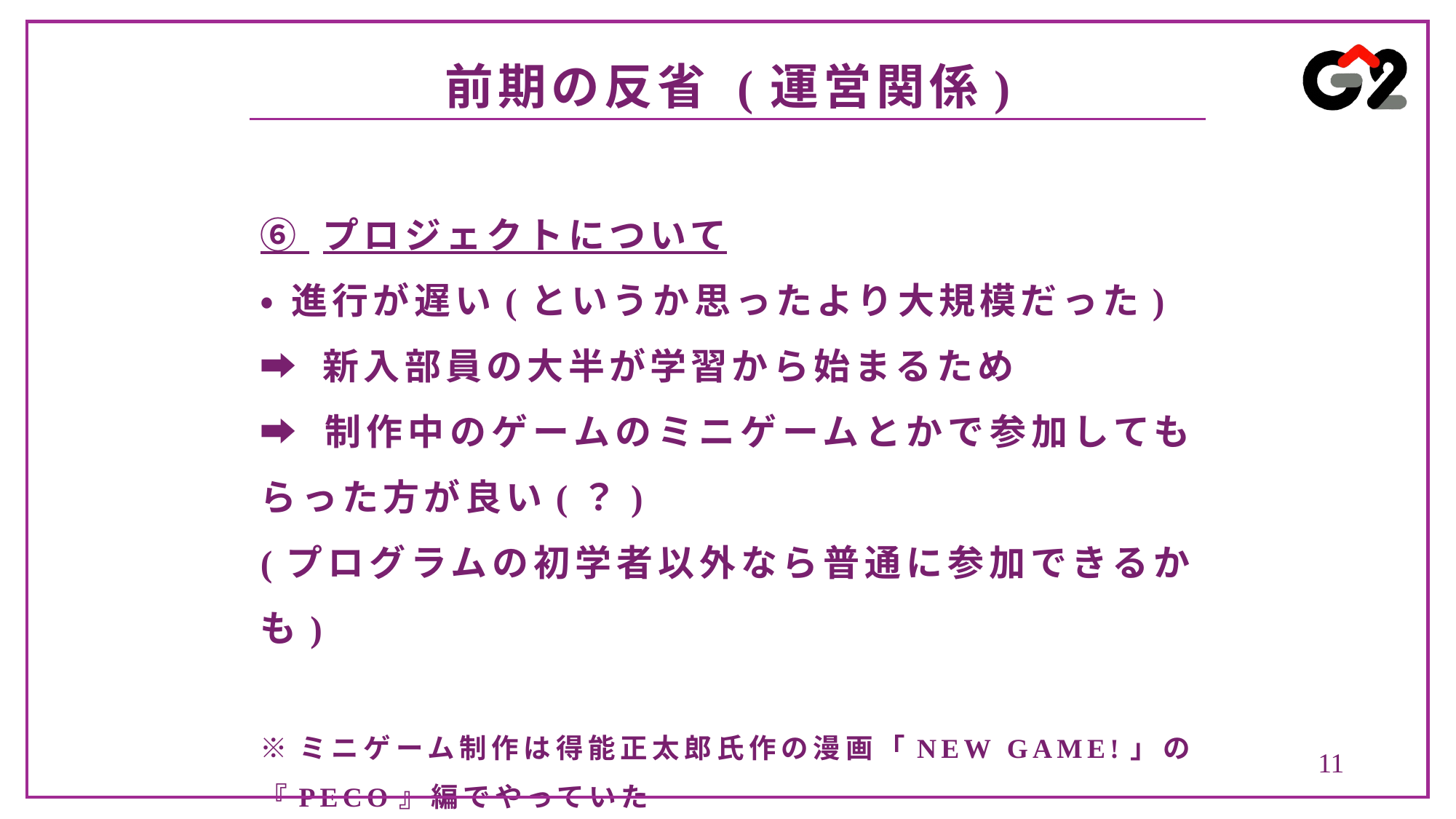

前期の反省 (運営関係)
⑥ プロジェクトについて
・ 進行が遅い(というか思ったより大規模だった)
➡ 新入部員の大半が学習から始まるため
➡ 制作中のゲームのミニゲームとかで参加してもらった方が良い(？)
(プログラムの初学者以外なら普通に参加できるかも)

※ミニゲーム制作は得能正太郎氏作の漫画「NEW GAME!」の『PECO』編でやっていた
11